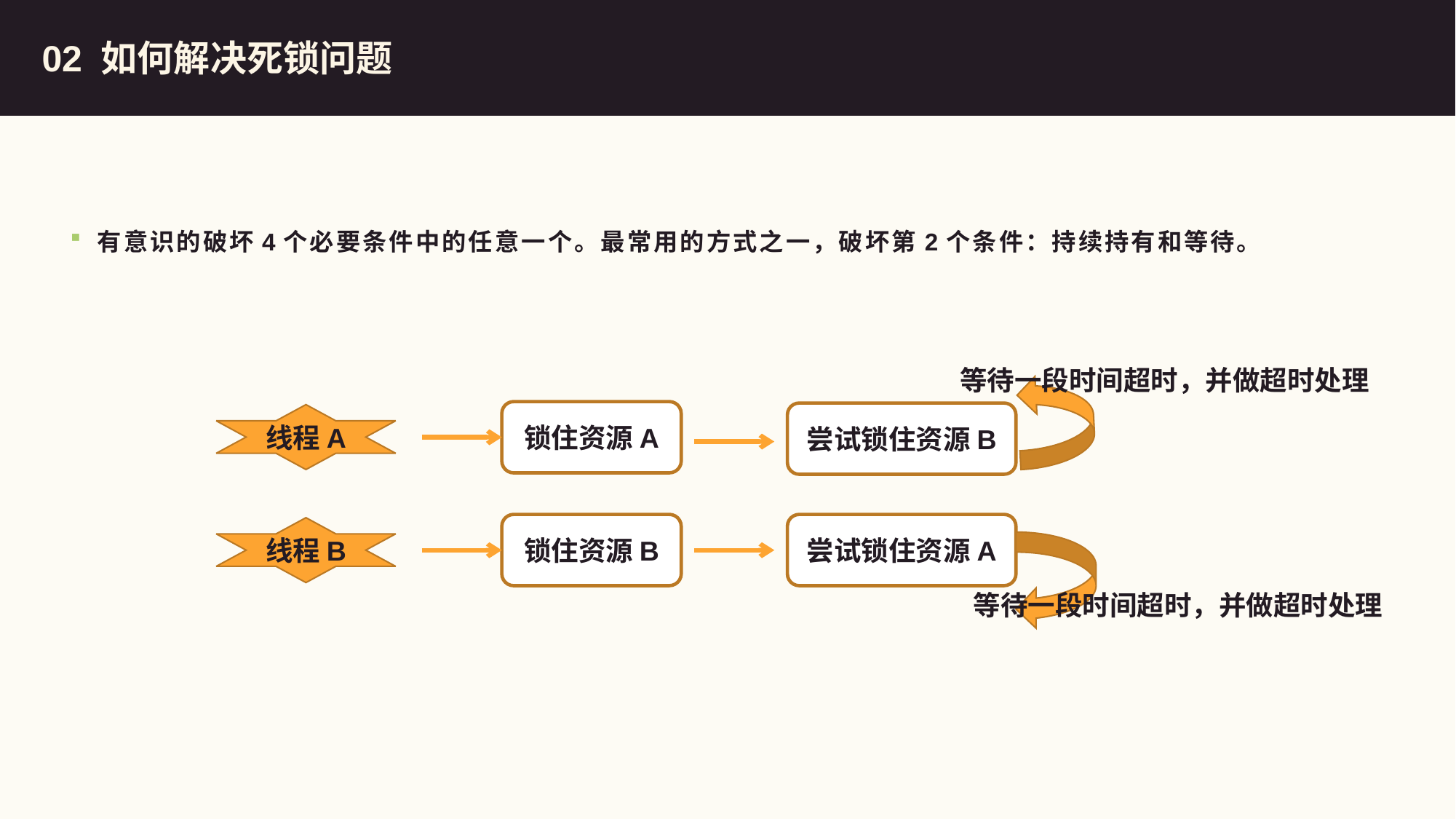

总结
02 如何解决死锁问题
有意识的破坏4个必要条件中的任意一个。最常用的方式之一，破坏第2个条件：持续持有和等待。
等待一段时间超时，并做超时处理

锁住资源A
尝试锁住资源B
线程A
锁住资源B
尝试锁住资源A
线程B

等待一段时间超时，并做超时处理